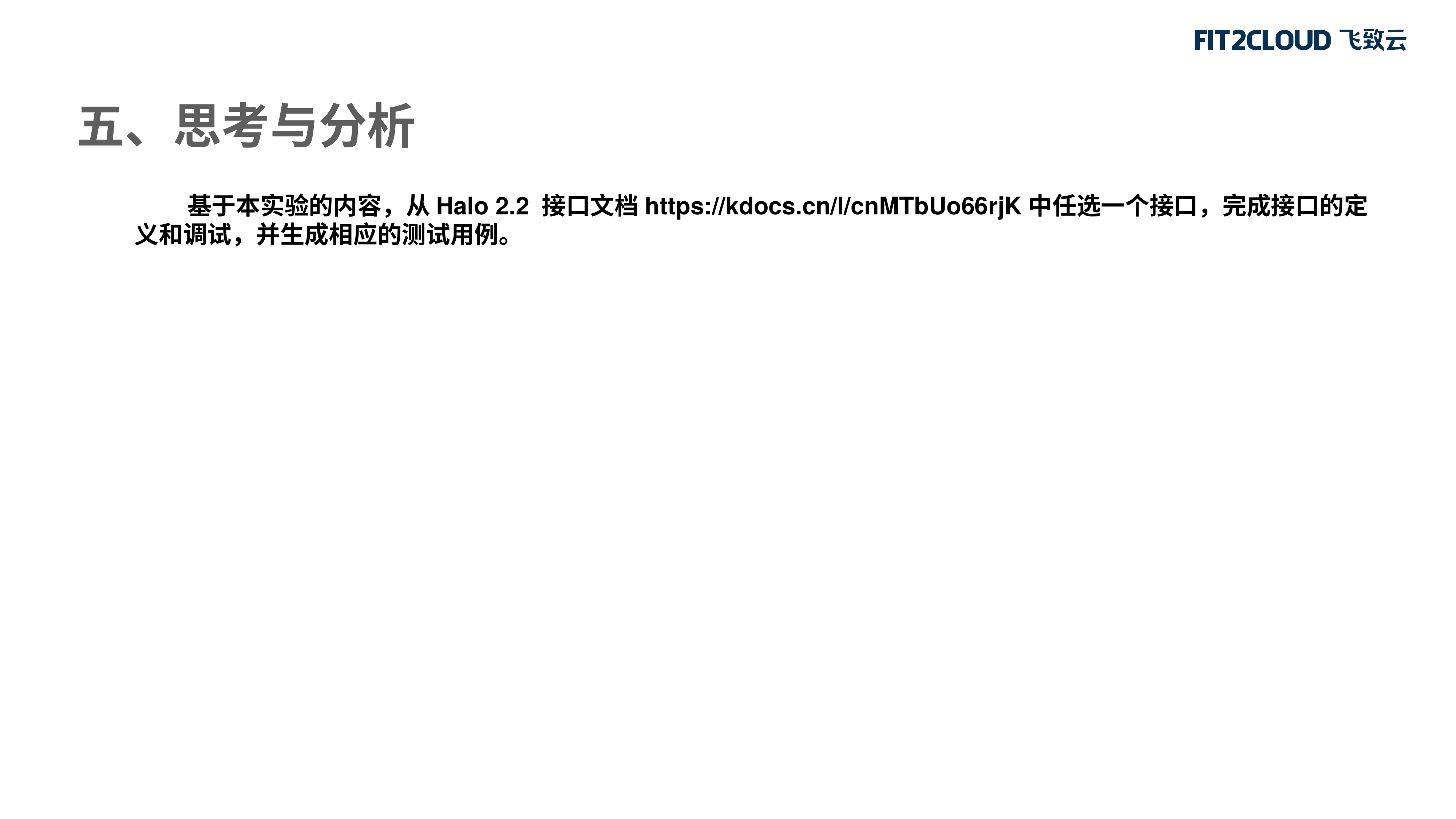

五、思考与分析
       基于本实验的内容，从Halo 2.2 接口文档https://kdocs.cn/l/cnMTbUo66rjK中任选一个接口，完成接口的定义和调试，并生成相应的测试用例。